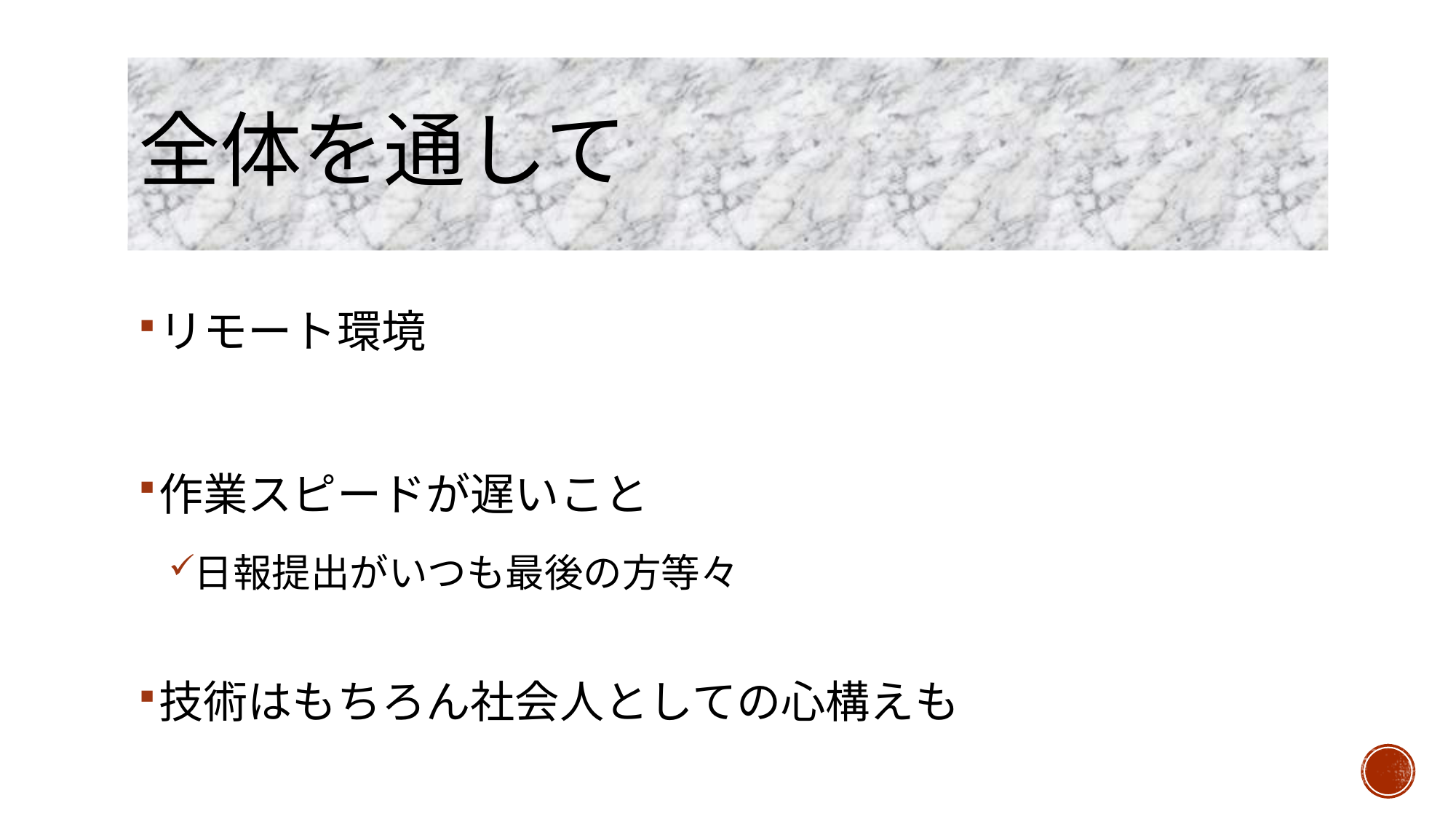

# 全体を通して

リモート環境

作業スピードが遅いこと
日報提出がいつも最後の方等々

技術はもちろん社会人としての心構えも